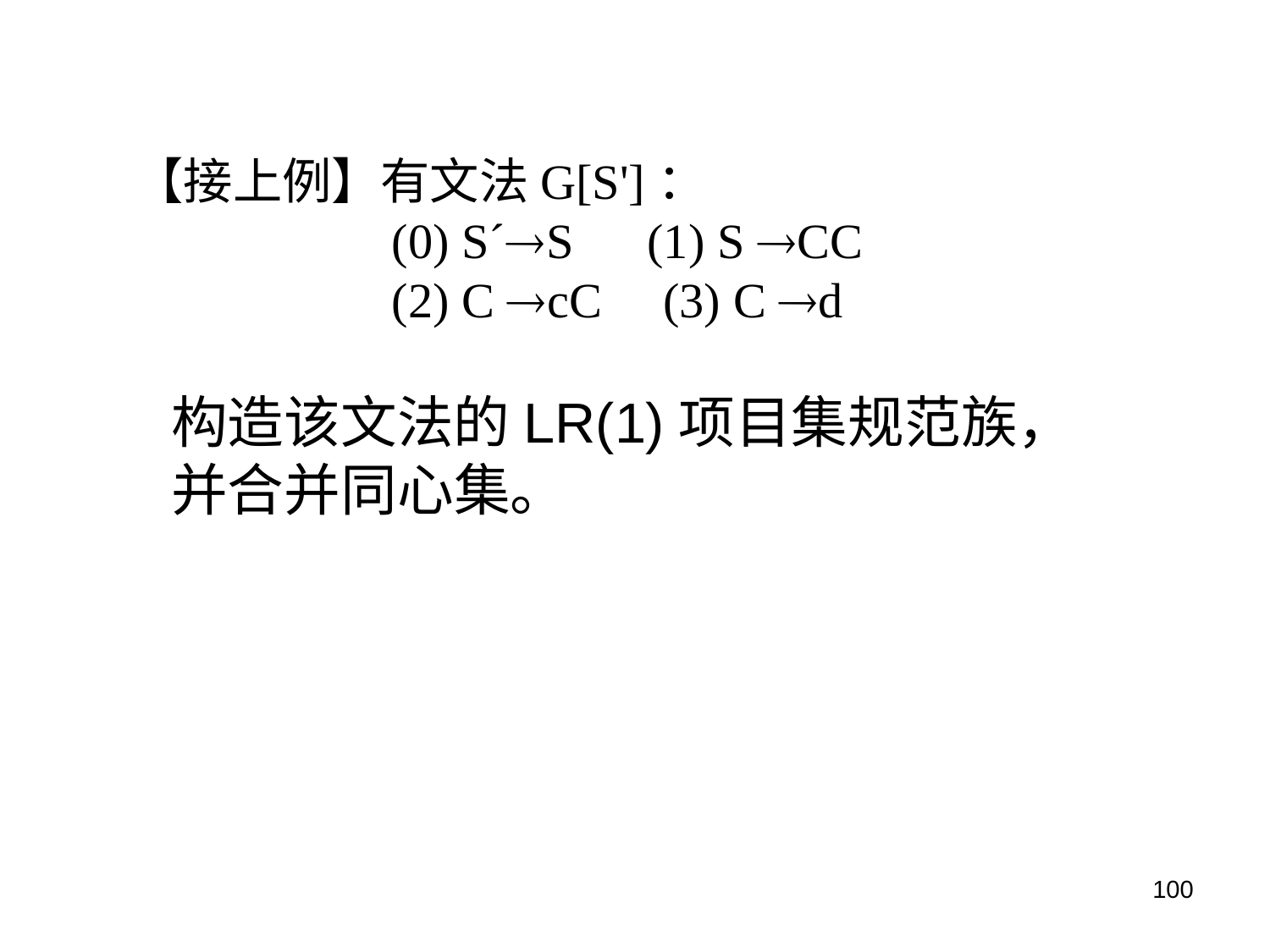

【接上例】有文法G[S']：
                     (0) S´→S      (1) S →CC
                     (2) C →cC     (3) C →d
构造该文法的LR(1)项目集规范族，并合并同心集。

100